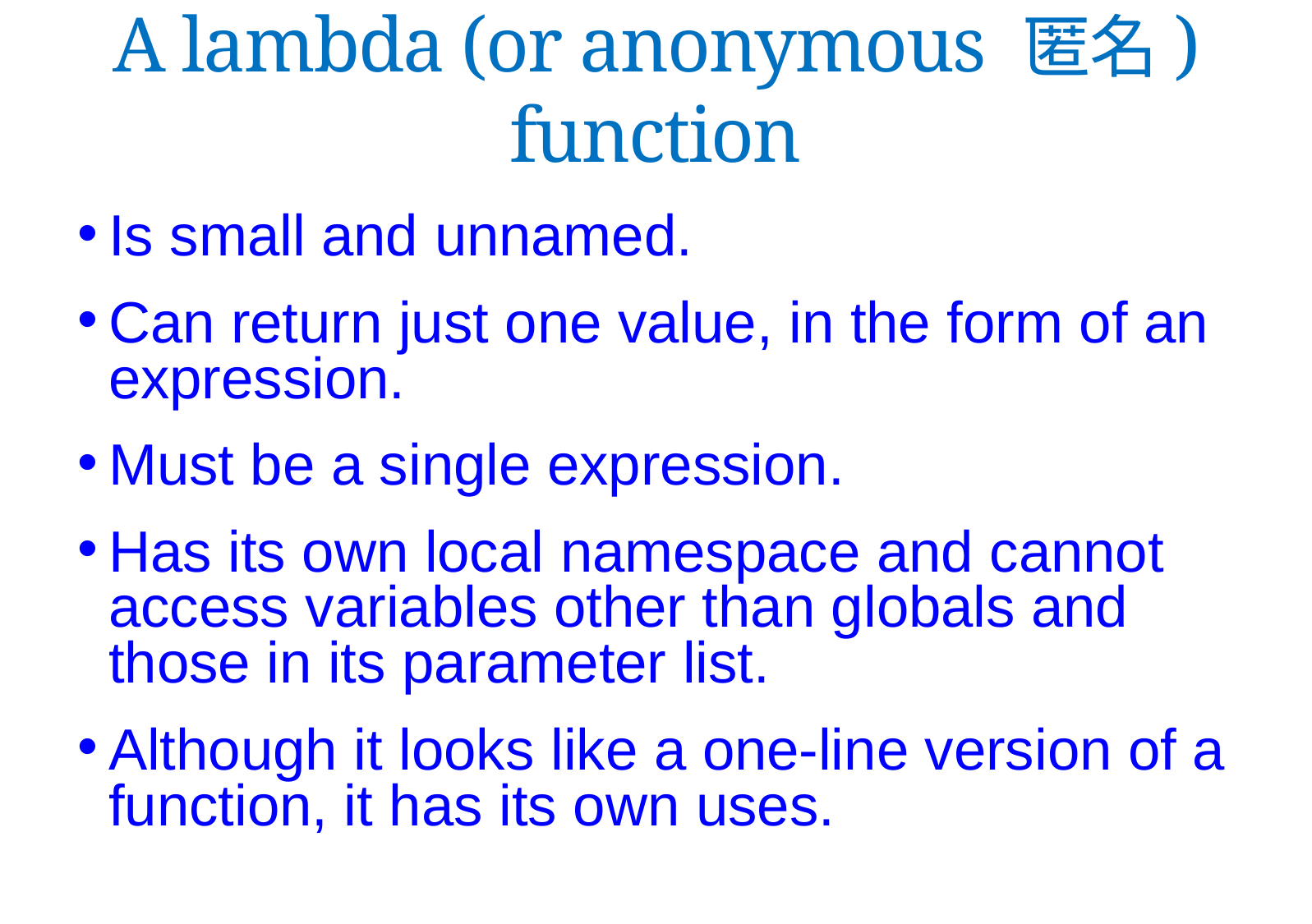

A lambda (or anonymous 匿名) function
Is small and unnamed.
Can return just one value, in the form of an expression.
Must be a single expression.
Has its own local namespace and cannot access variables other than globals and those in its parameter list.
Although it looks like a one-line version of a function, it has its own uses.